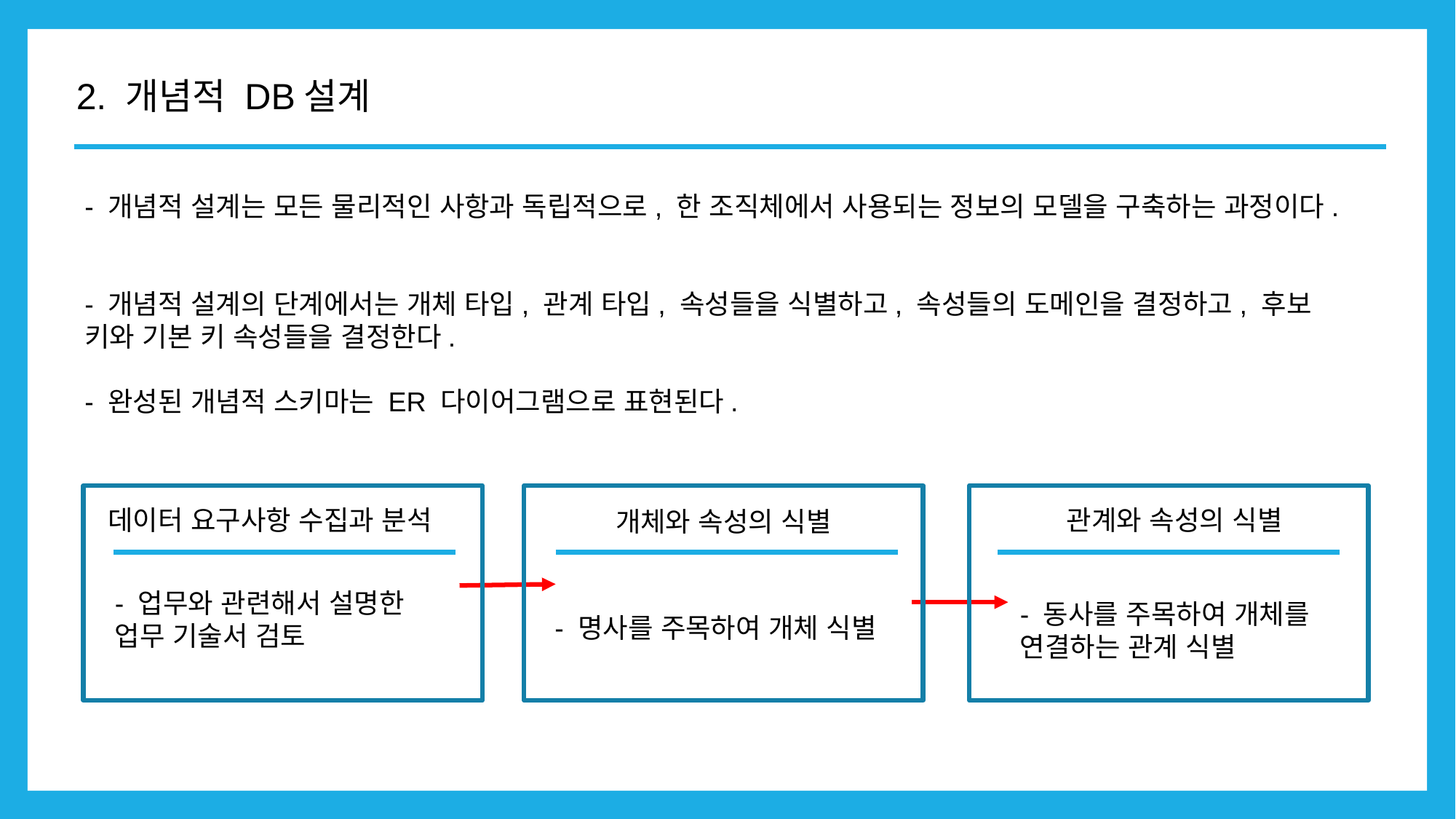

2. 개념적 DB설계
- 개념적 설계는 모든 물리적인 사항과 독립적으로, 한 조직체에서 사용되는 정보의 모델을 구축하는 과정이다.
- 개념적 설계의 단계에서는 개체 타입, 관계 타입, 속성들을 식별하고, 속성들의 도메인을 결정하고, 후보 키와 기본 키 속성들을 결정한다.
- 완성된 개념적 스키마는 ER 다이어그램으로 표현된다.

데이터 요구사항 수집과 분석
- 업무와 관련해서 설명한 업무 기술서 검토

- 명사를 주목하여 개체 식별

- 동사를 주목하여 개체를 연결하는 관계 식별
관계와 속성의 식별
개체와 속성의 식별